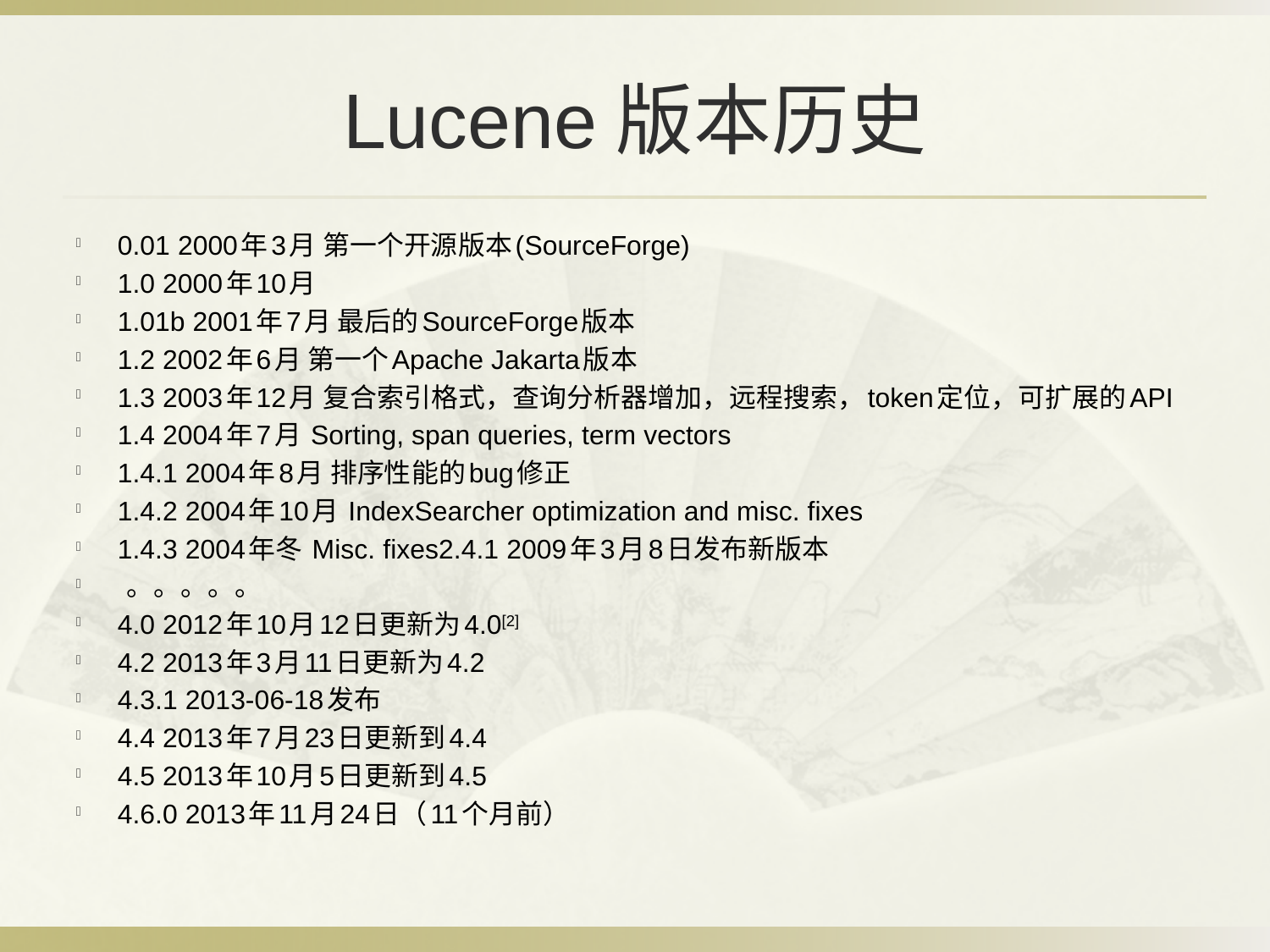

# Lucene版本历史
0.01 2000年3月 第一个开源版本(SourceForge)
1.0 2000年10月
1.01b 2001年7月 最后的SourceForge版本
1.2 2002年6月 第一个Apache Jakarta版本
1.3 2003年12月 复合索引格式，查询分析器增加，远程搜索，token定位，可扩展的API
1.4 2004年7月 Sorting, span queries, term vectors
1.4.1 2004年8月 排序性能的bug修正
1.4.2 2004年10月 IndexSearcher optimization and misc. fixes
1.4.3 2004年冬 Misc. fixes2.4.1 2009年3月8日发布新版本
 。。。。。
4.0 2012年10月12日更新为4.0[2]
4.2 2013年3月11日更新为4.2
4.3.1 2013-06-18发布
4.4 2013年7月23日更新到4.4
4.5 2013年10月5日更新到4.5
4.6.0 2013年11月24日（11个月前）